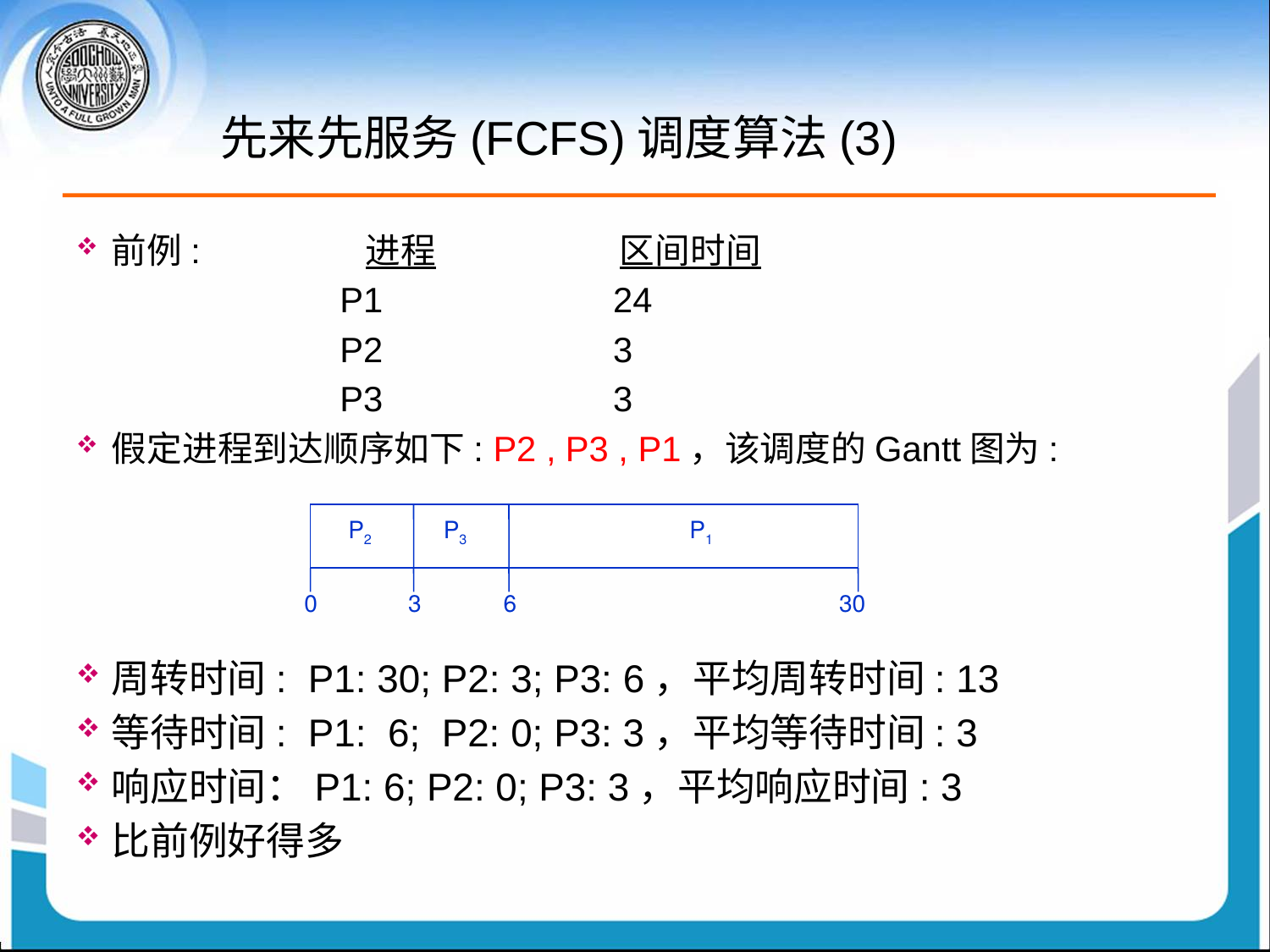

# 先来先服务(FCFS)调度算法(3)
前例:	   	进程		区间时间
		 P1		   24
		 P2 		   3
	 	 P3		   3
假定进程到达顺序如下: P2 , P3 , P1，该调度的Gantt图为:

周转时间:  P1: 30; P2: 3; P3: 6，平均周转时间: 13
等待时间:  P1:  6;  P2: 0; P3: 3，平均等待时间: 3
响应时间：P1: 6; P2: 0; P3: 3，平均响应时间: 3
比前例好得多

P2
P3
P1

0
3
6
30